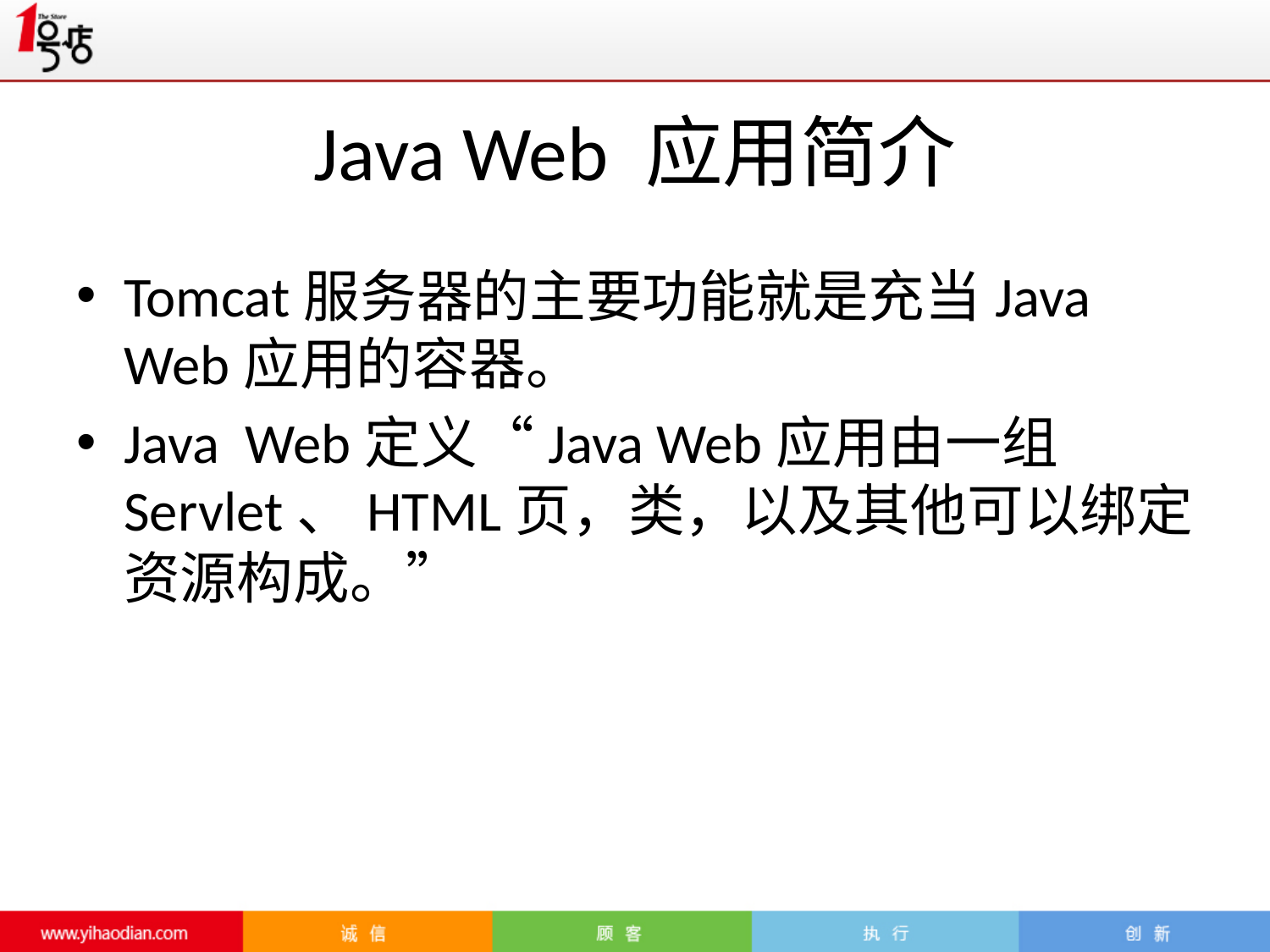

Java Web 应用简介
Tomcat服务器的主要功能就是充当Java  Web应用的容器。
Java  Web定义“Java Web应用由一组Servlet、HTML页，类，以及其他可以绑定资源构成。”